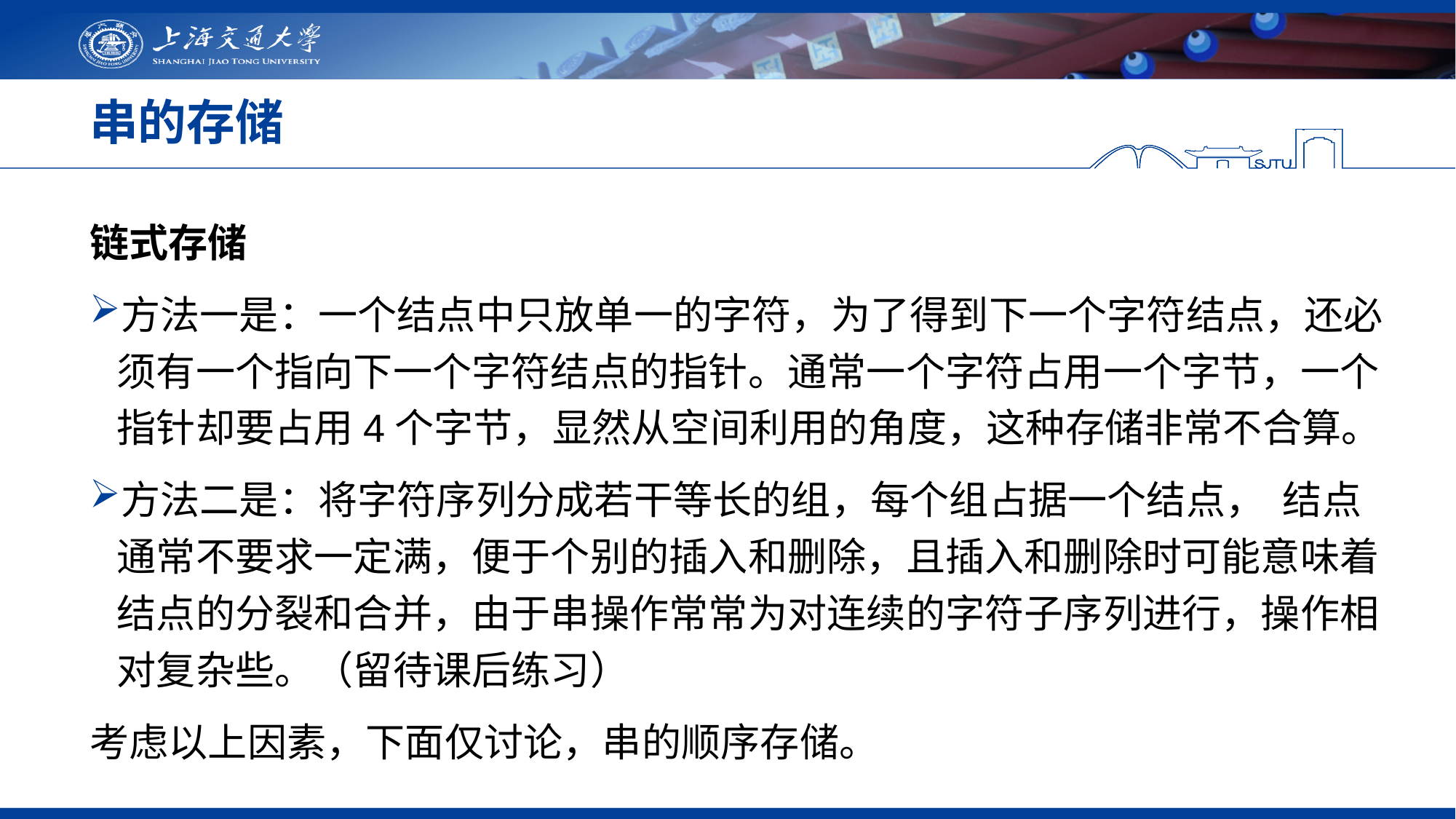

# 串的存储
链式存储
方法一是：一个结点中只放单一的字符，为了得到下一个字符结点，还必须有一个指向下一个字符结点的指针。通常一个字符占用一个字节，一个指针却要占用4个字节，显然从空间利用的角度，这种存储非常不合算。
方法二是：将字符序列分成若干等长的组，每个组占据一个结点，  结点通常不要求一定满，便于个别的插入和删除，且插入和删除时可能意味着结点的分裂和合并，由于串操作常常为对连续的字符子序列进行，操作相对复杂些。（留待课后练习）
考虑以上因素，下面仅讨论，串的顺序存储。